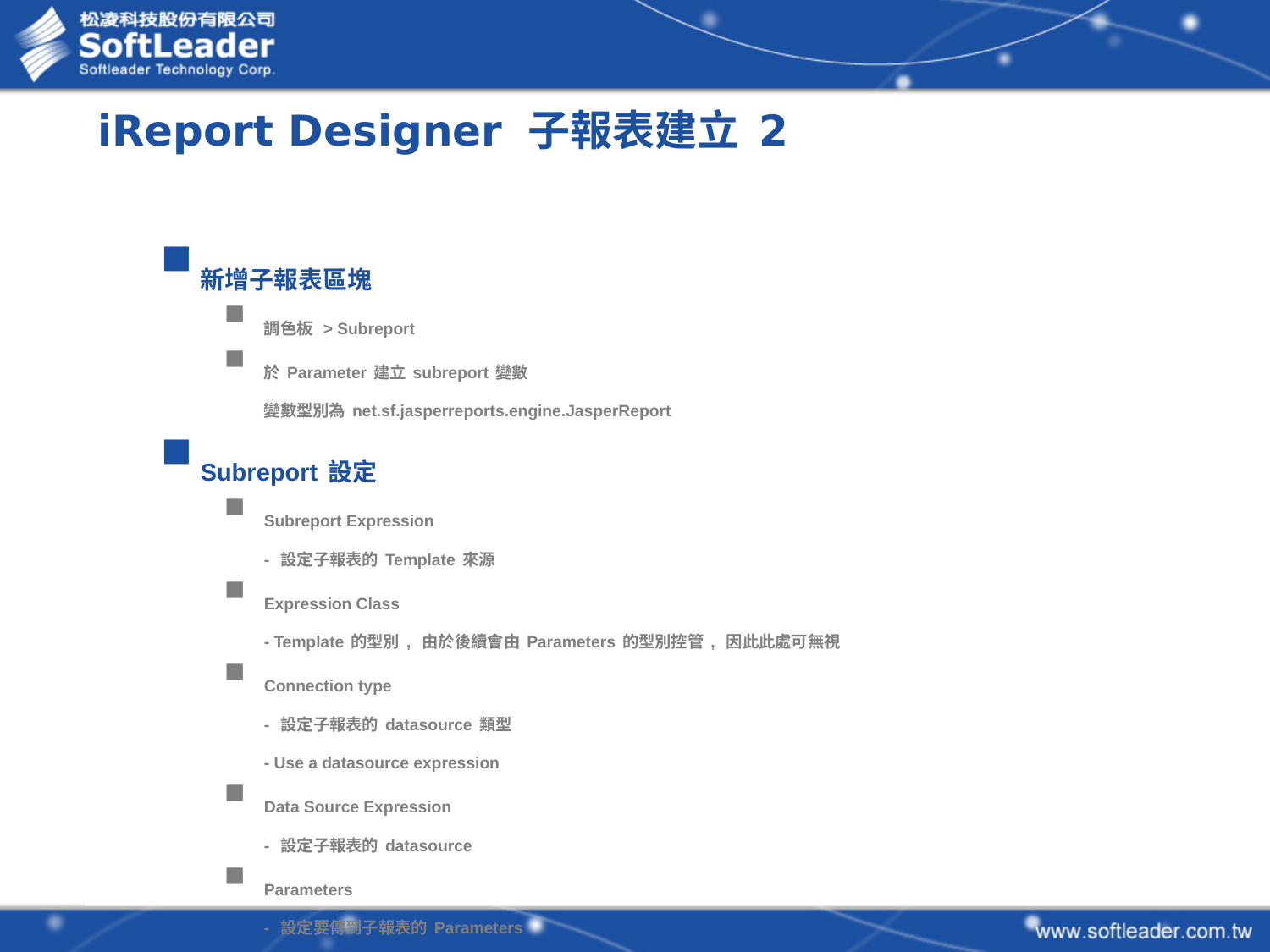

# iReport Designer 子報表建立 2

新增子報表區塊
調色板 > Subreport
於Parameter建立subreport變數
變數型別為net.sf.jasperreports.engine.JasperReport
Subreport設定
Subreport Expression
- 設定子報表的Template來源
Expression Class
- Template的型別, 由於後續會由Parameters的型別控管, 因此此處可無視
Connection type
- 設定子報表的datasource類型
- Use a datasource expression
Data Source Expression
- 設定子報表的datasource
Parameters
- 設定要傳到子報表的Parameters

15